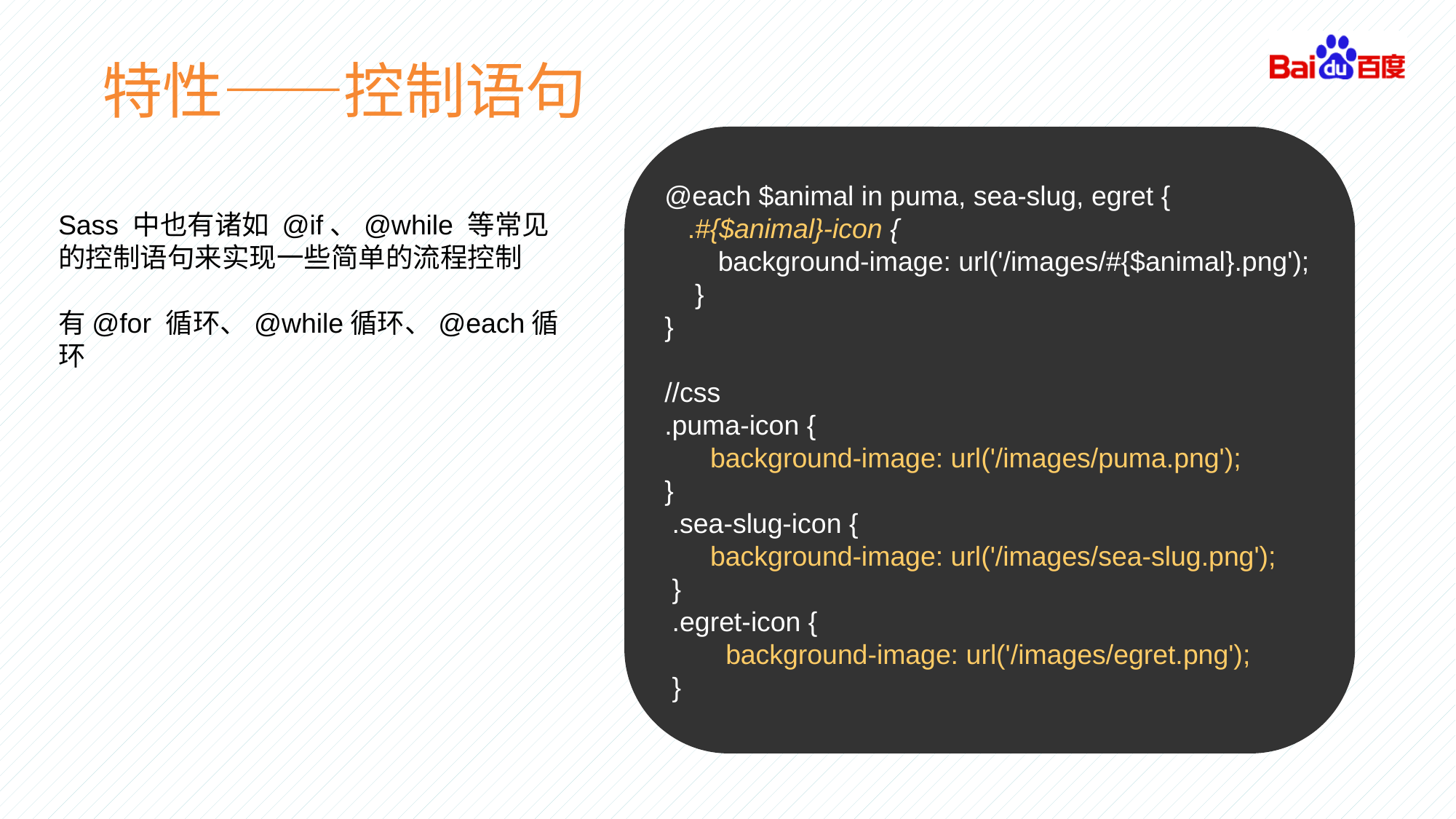

特性——控制语句

@each $animal in puma, sea-slug, egret {
   .#{$animal}-icon {
       background-image: url('/images/#{$animal}.png');
    }
}

//css
.puma-icon {
      background-image: url('/images/puma.png');
}
 .sea-slug-icon {
      background-image: url('/images/sea-slug.png');
 }
 .egret-icon {
        background-image: url('/images/egret.png');
 }

Sass 中也有诸如 @if、@while 等常见的控制语句来实现一些简单的流程控制

有@for 循环、@while循环、@each循环